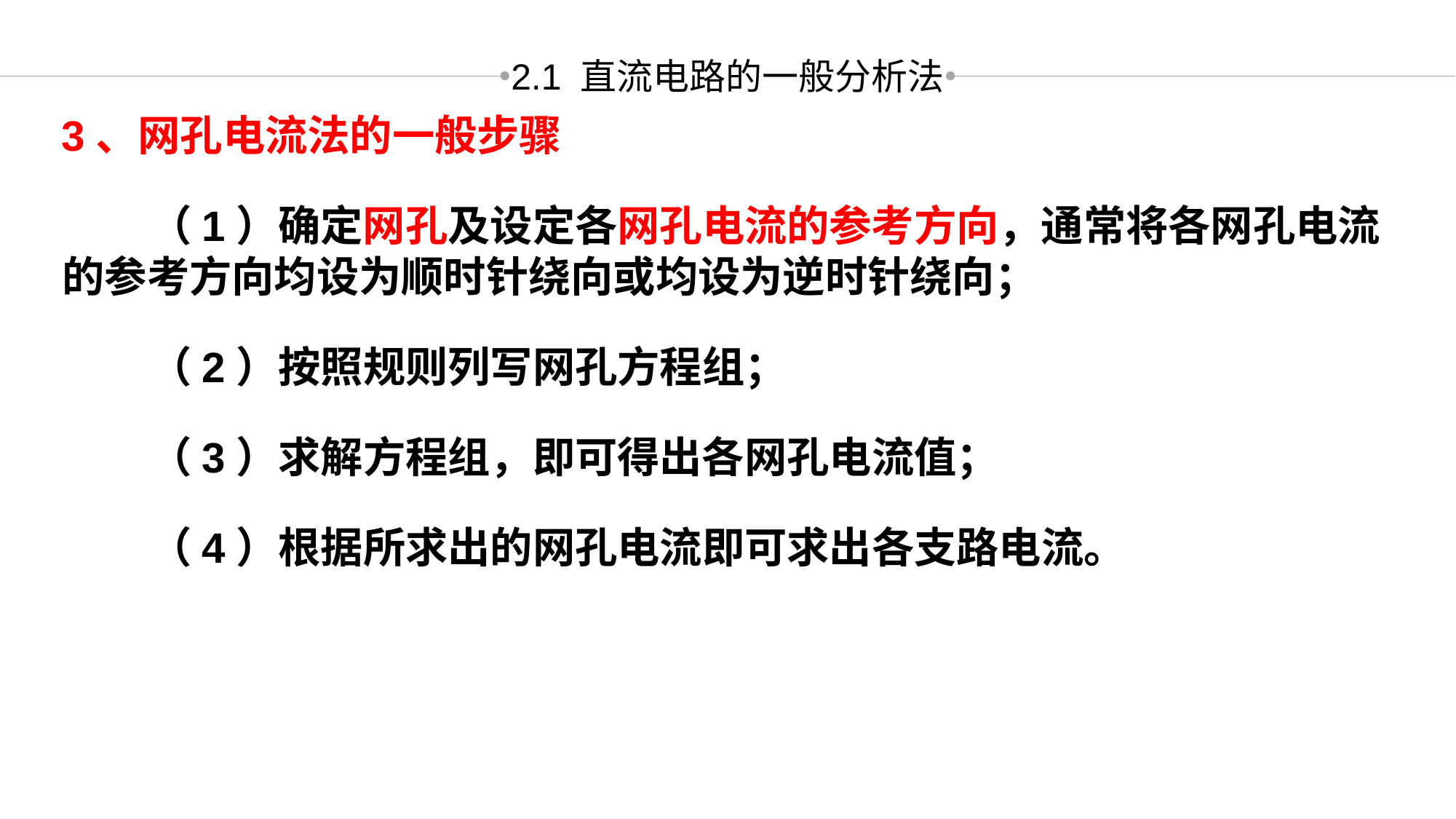

2.1 直流电路的一般分析法
3、网孔电流法的一般步骤
        （1）确定网孔及设定各网孔电流的参考方向，通常将各网孔电流的参考方向均设为顺时针绕向或均设为逆时针绕向；
        （2）按照规则列写网孔方程组；
        （3）求解方程组，即可得出各网孔电流值；
        （4）根据所求出的网孔电流即可求出各支路电流。